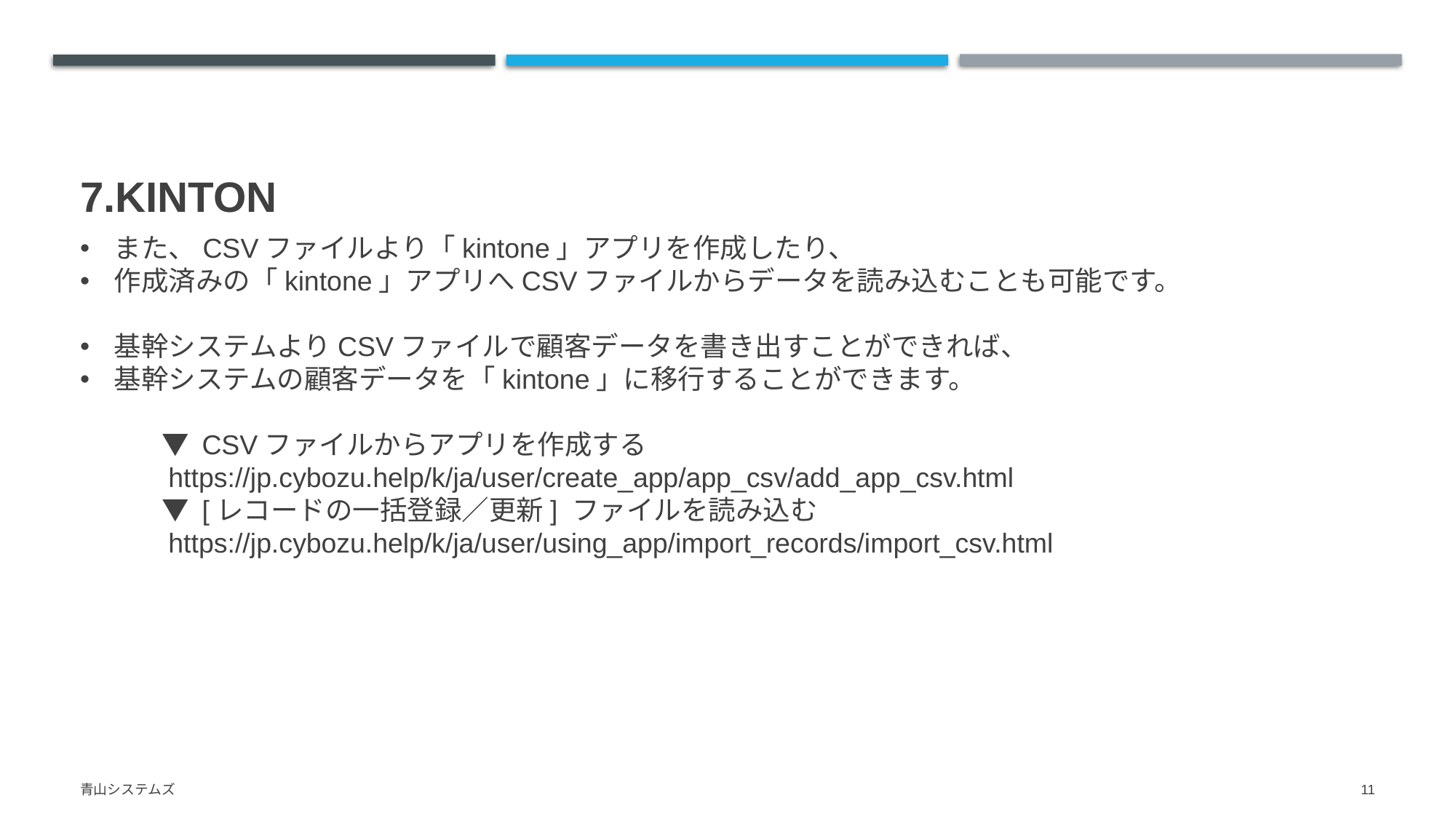

7.kinton
また、CSVファイルより「kintone」アプリを作成したり、
作成済みの「kintone」アプリへCSVファイルからデータを読み込むことも可能です。

基幹システムよりCSVファイルで顧客データを書き出すことができれば、
基幹システムの顧客データを「kintone」に移行することができます。

　▼ CSVファイルからアプリを作成する
　https://jp.cybozu.help/k/ja/user/create_app/app_csv/add_app_csv.html
　▼ [レコードの一括登録／更新] ファイルを読み込む
　https://jp.cybozu.help/k/ja/user/using_app/import_records/import_csv.html
青山システムズ
11